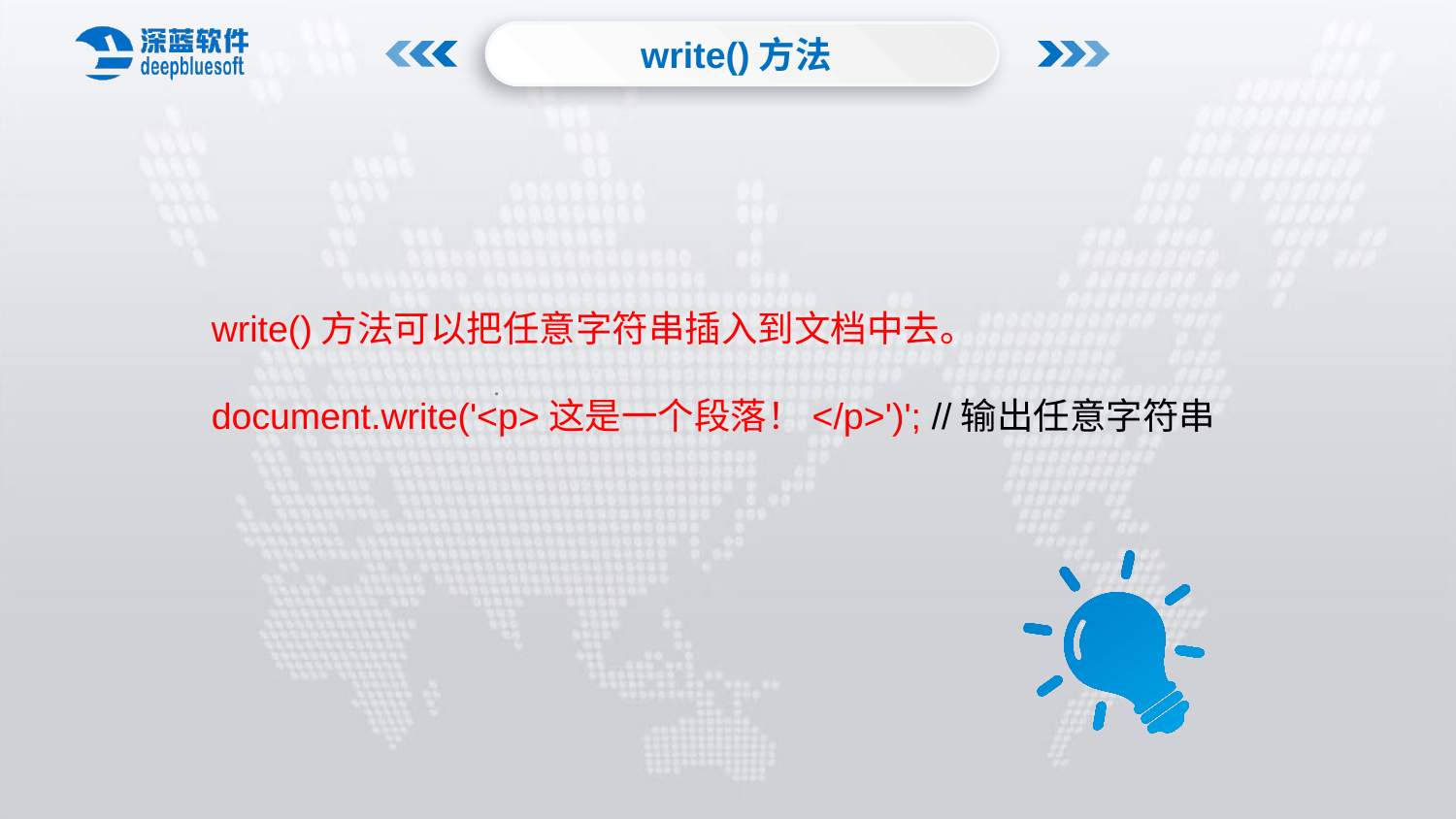

write()方法

write()方法可以把任意字符串插入到文档中去。

document.write('<p>这是一个段落！</p>')'; //输出任意字符串